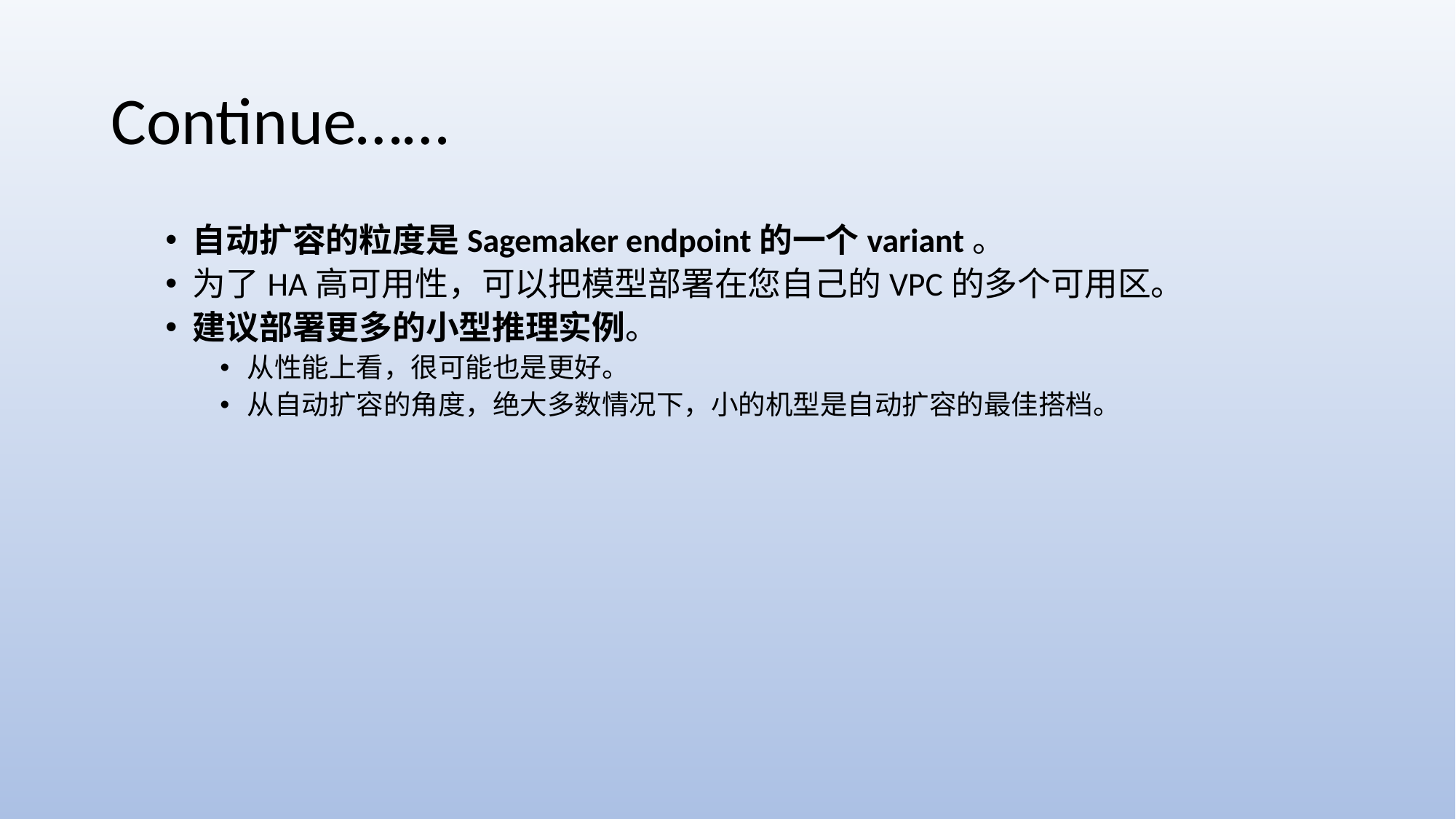

# Continue……
自动扩容的粒度是Sagemaker endpoint的一个variant。
为了HA高可用性，可以把模型部署在您自己的VPC的多个可用区。
建议部署更多的小型推理实例。
从性能上看，很可能也是更好。
从自动扩容的角度，绝大多数情况下，小的机型是自动扩容的最佳搭档。